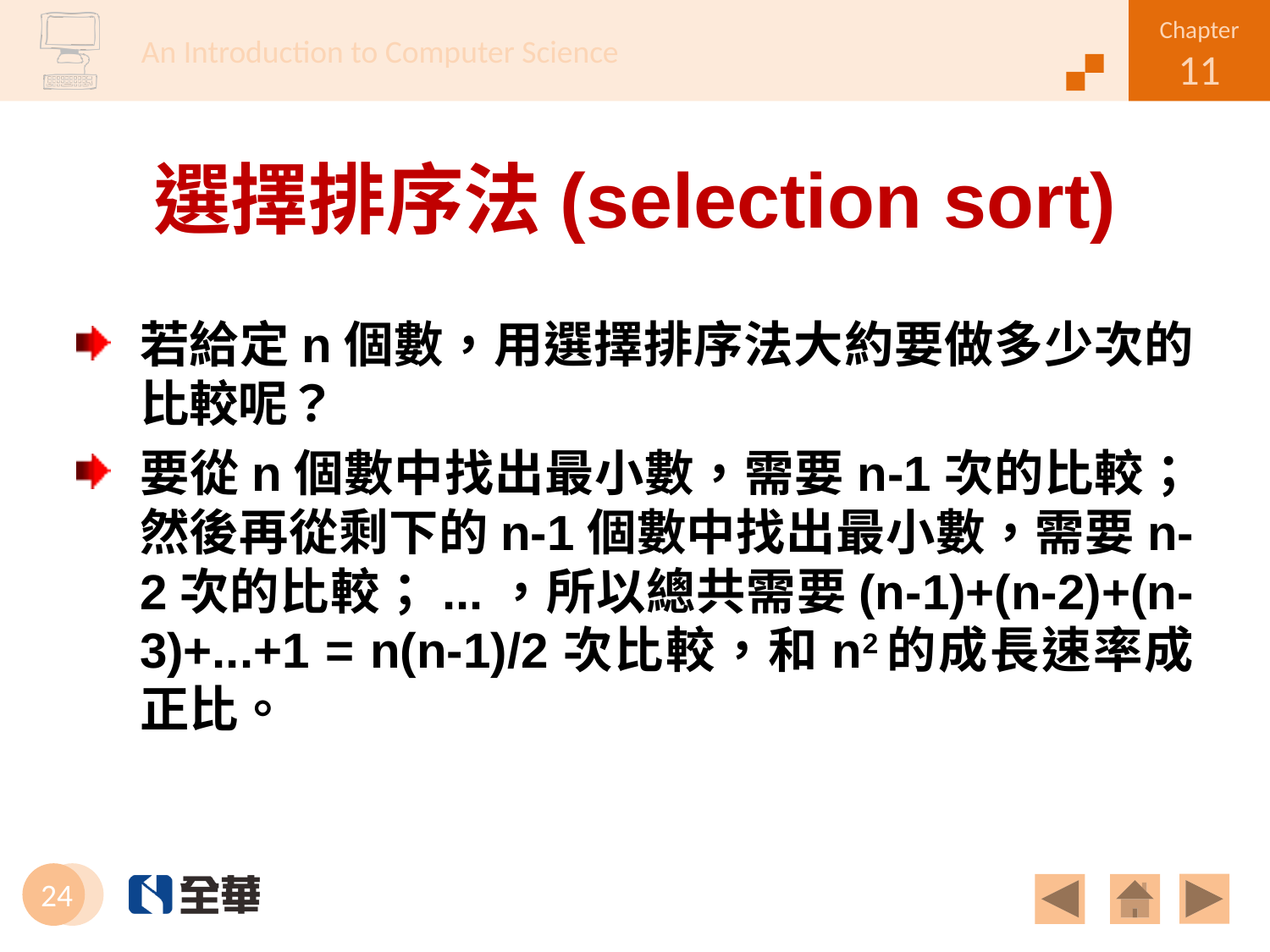

# 選擇排序法(selection sort)
若給定n個數，用選擇排序法大約要做多少次的比較呢？
要從n個數中找出最小數，需要n-1次的比較；然後再從剩下的n-1個數中找出最小數，需要n-2次的比較；...，所以總共需要(n-1)+(n-2)+(n-3)+...+1 = n(n-1)/2次比較，和n2的成長速率成正比。